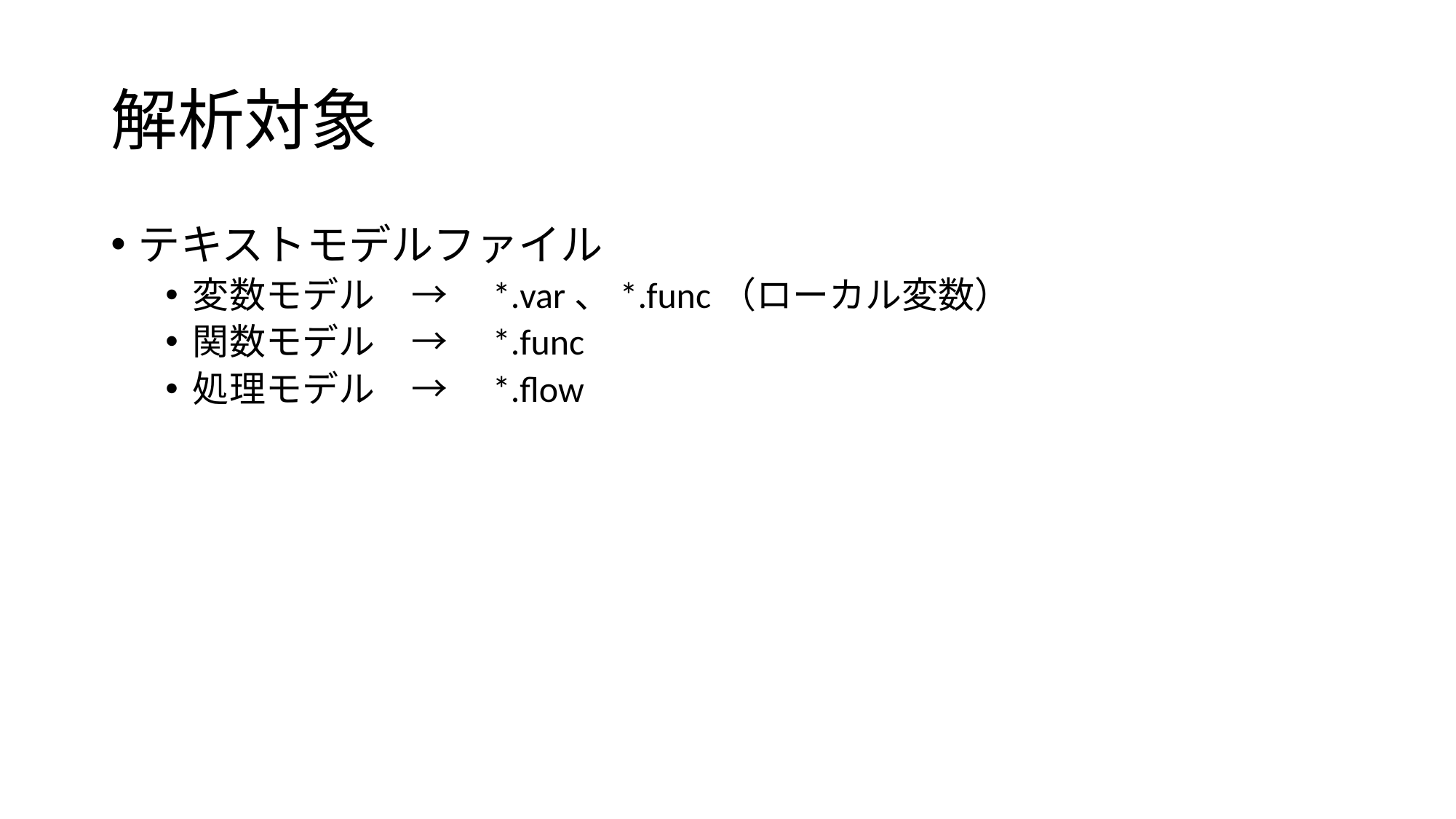

# 解析対象
テキストモデルファイル
変数モデル　→　*.var、*.func（ローカル変数）
関数モデル　→　*.func
処理モデル　→　*.flow